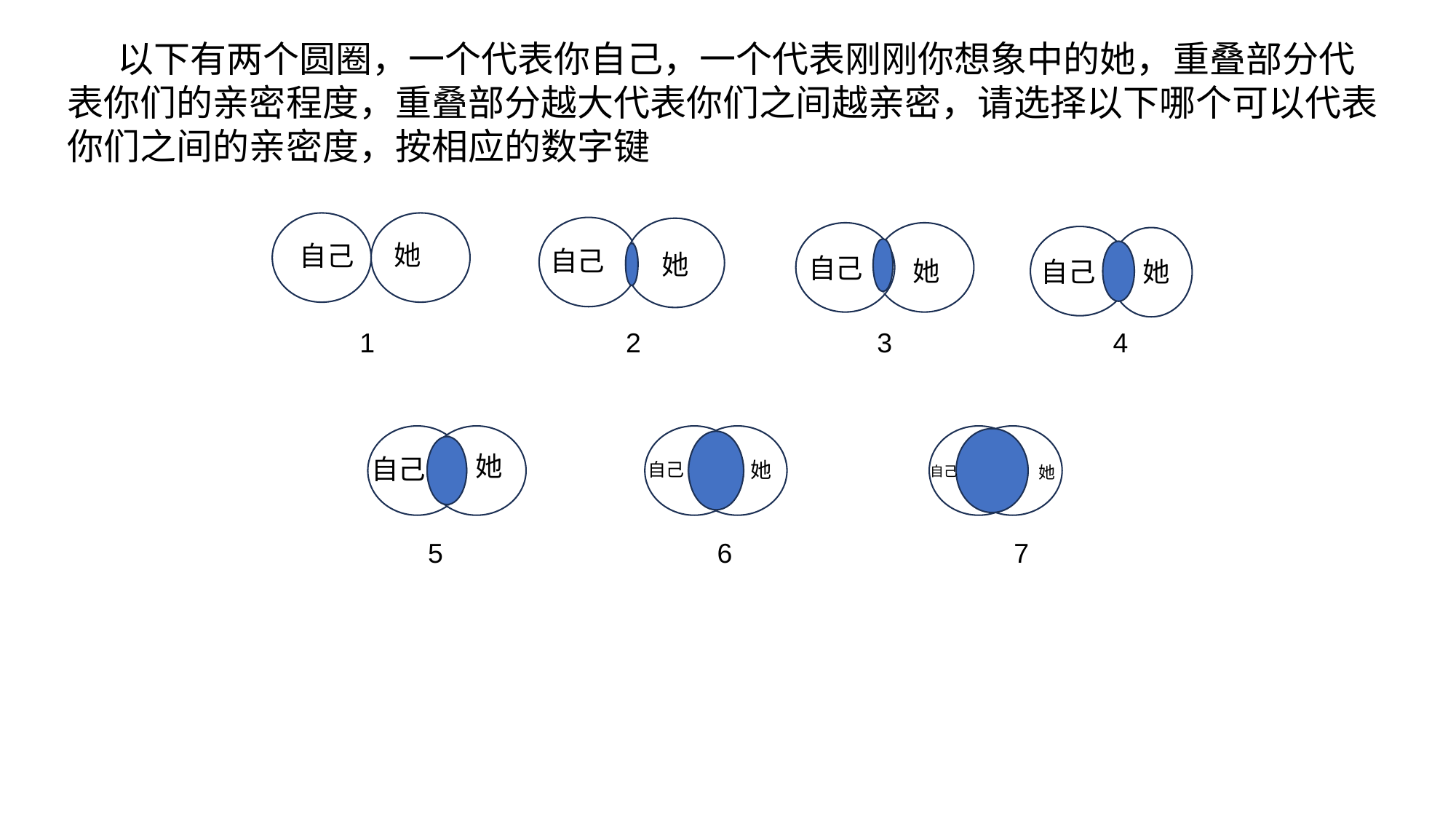

以下有两个圆圈，一个代表你自己，一个代表刚刚你想象中的她，重叠部分代表你们的亲密程度，重叠部分越大代表你们之间越亲密，请选择以下哪个可以代表你们之间的亲密度，按相应的数字键
i

她
自己
自己

她
 自己
她
自己
她

     1                                 2                               3                             4

她
自己
她
自己
她
自己
5                                    6                                     7